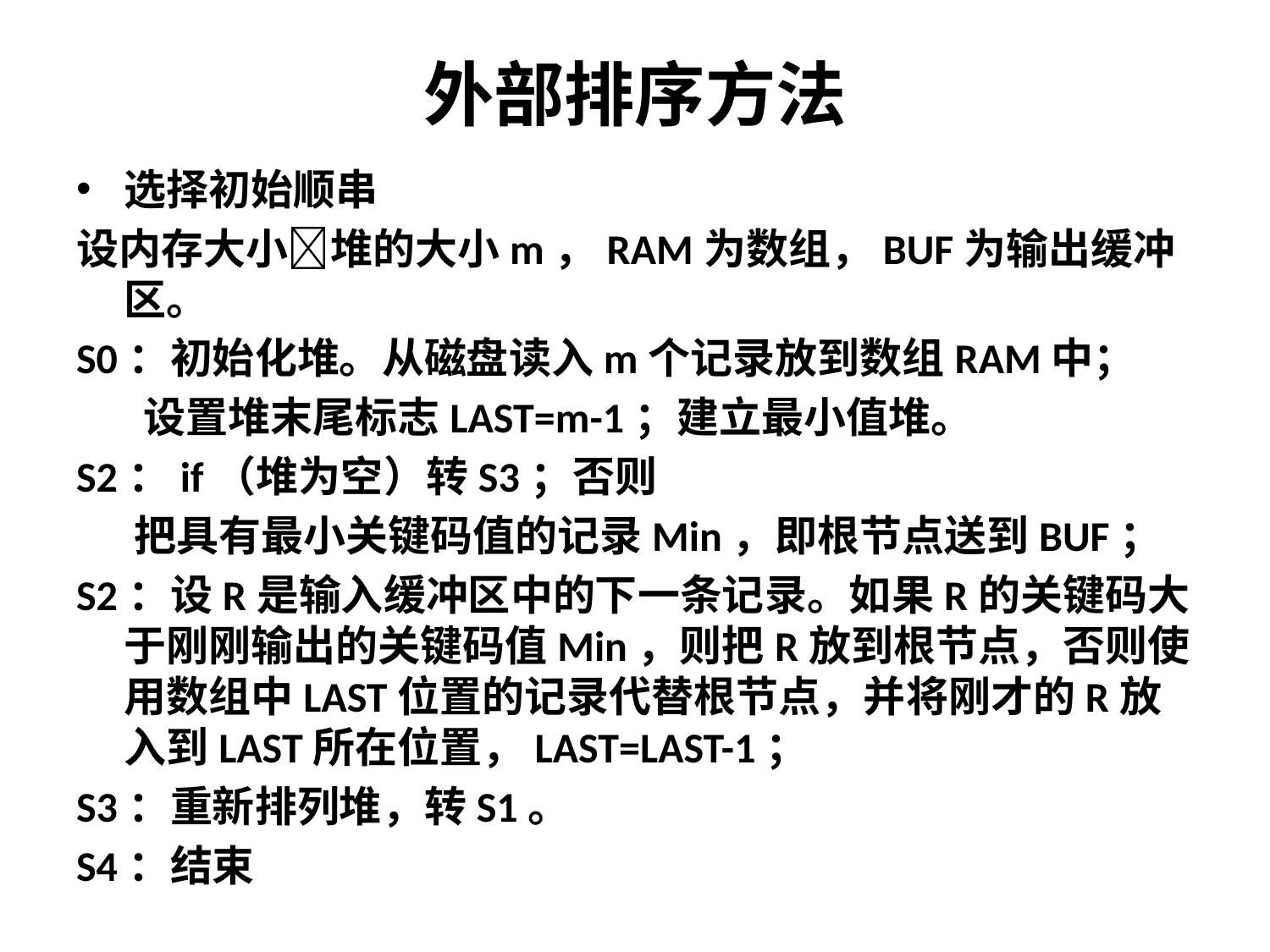

# 外部排序方法
选择初始顺串
设内存大小≥堆的大小m，RAM为数组，BUF为输出缓冲区。
S0：初始化堆。从磁盘读入m个记录放到数组RAM中；
      设置堆末尾标志LAST=m-1；建立最小值堆。
S2：if（堆为空）转S3；否则
     把具有最小关键码值的记录Min，即根节点送到BUF；
S2：设R是输入缓冲区中的下一条记录。如果R的关键码大于刚刚输出的关键码值Min，则把R放到根节点，否则使用数组中LAST位置的记录代替根节点，并将刚才的R放入到LAST所在位置，LAST=LAST-1；
S3：重新排列堆，转S1。
S4：结束